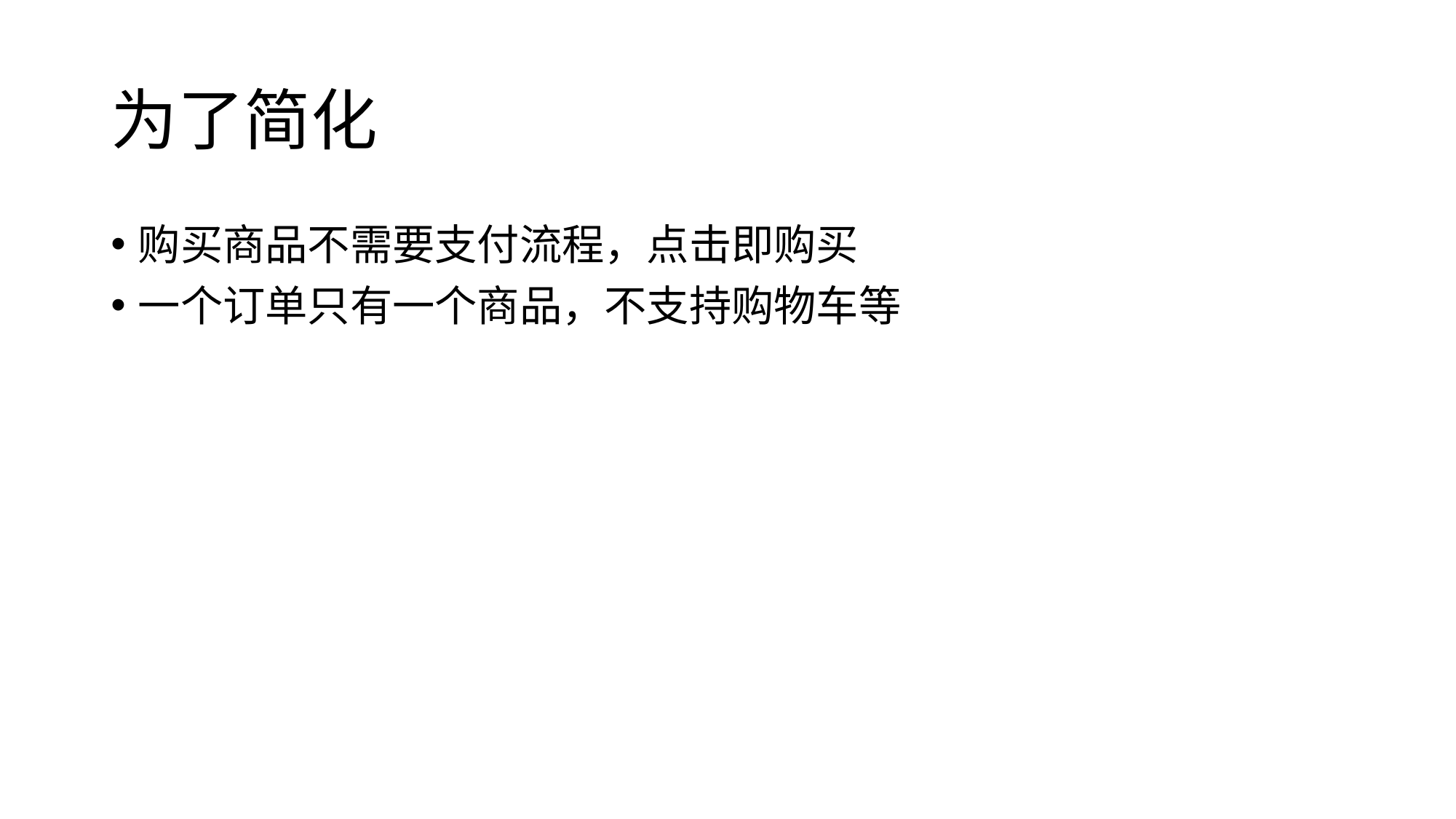

# 为了简化
购买商品不需要支付流程，点击即购买
一个订单只有一个商品，不支持购物车等